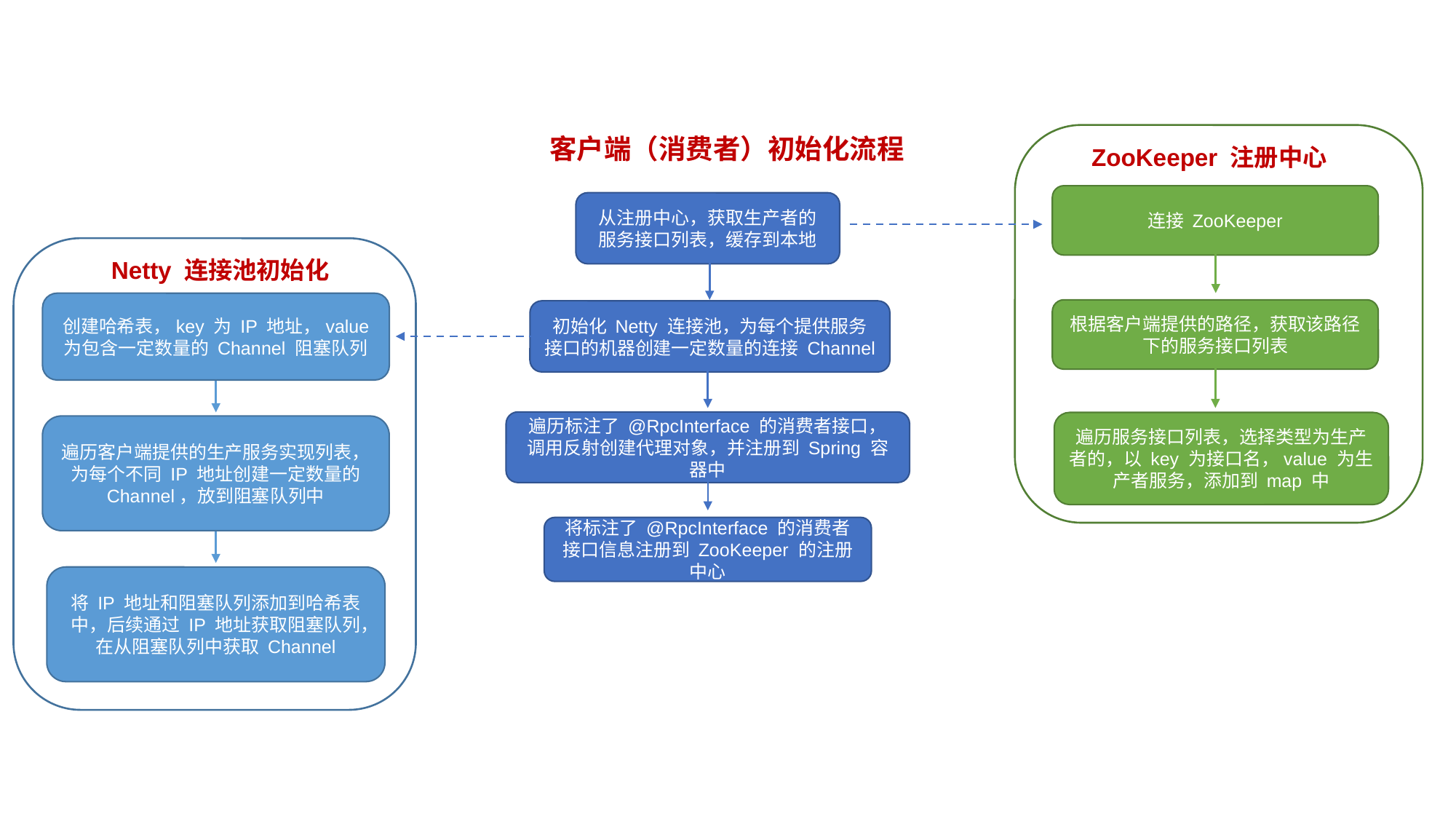

ZooKeeper 注册中心
连接 ZooKeeper
根据客户端提供的路径，获取该路径下的服务接口列表
遍历服务接口列表，选择类型为生产者的，以 key 为接口名，value 为生产者服务，添加到 map 中
客户端（消费者）初始化流程
从注册中心，获取生产者的服务接口列表，缓存到本地
初始化 Netty 连接池，为每个提供服务接口的机器创建一定数量的连接 Channel
遍历标注了 @RpcInterface 的消费者接口，调用反射创建代理对象，并注册到 Spring 容器中
将标注了 @RpcInterface 的消费者接口信息注册到 ZooKeeper 的注册中心

Netty 连接池初始化
创建哈希表，key 为 IP 地址，value 为包含一定数量的 Channel 阻塞队列
遍历客户端提供的生产服务实现列表，为每个不同 IP 地址创建一定数量的 Channel，放到阻塞队列中
将 IP 地址和阻塞队列添加到哈希表中，后续通过 IP 地址获取阻塞队列，在从阻塞队列中获取 Channel